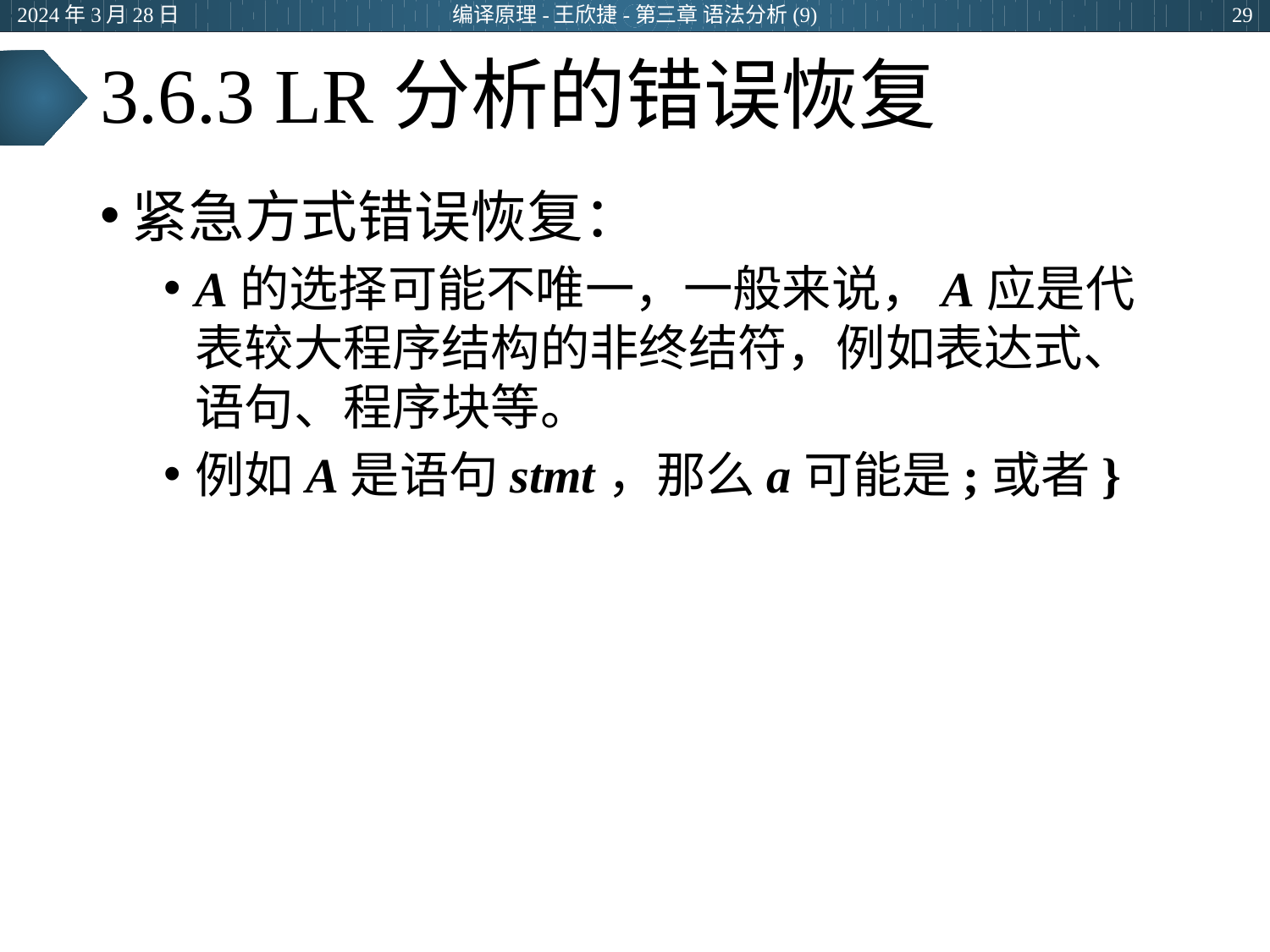

2024年3月28日
编译原理-王欣捷-第三章 语法分析(9)
29
# 3.6.3 LR分析的错误恢复
紧急方式错误恢复：
A的选择可能不唯一，一般来说，A应是代表较大程序结构的非终结符，例如表达式、语句、程序块等。
例如A是语句stmt，那么a可能是;或者}